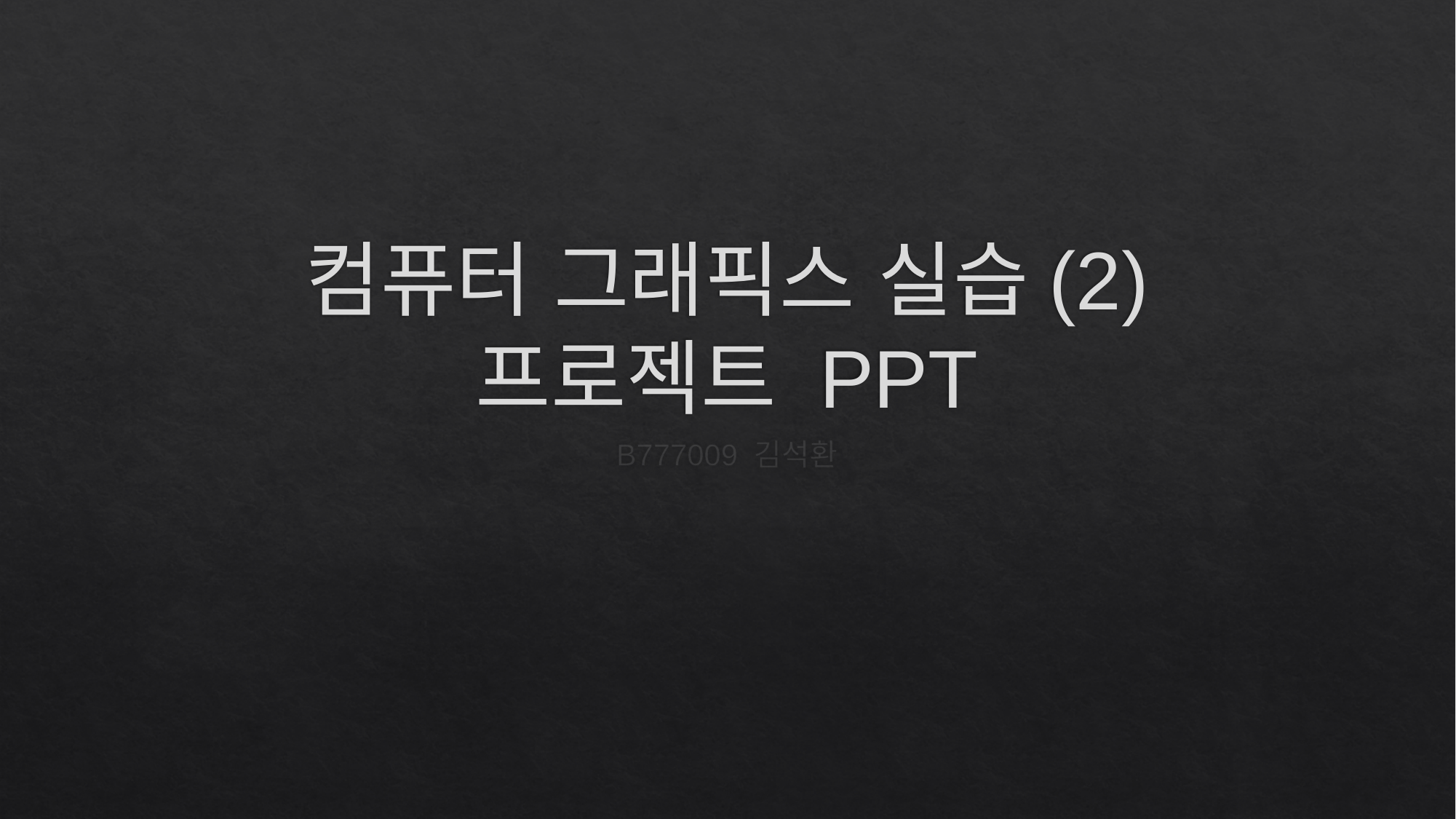

# 컴퓨터 그래픽스 실습(2) 프로젝트 PPT
B777009 김석환